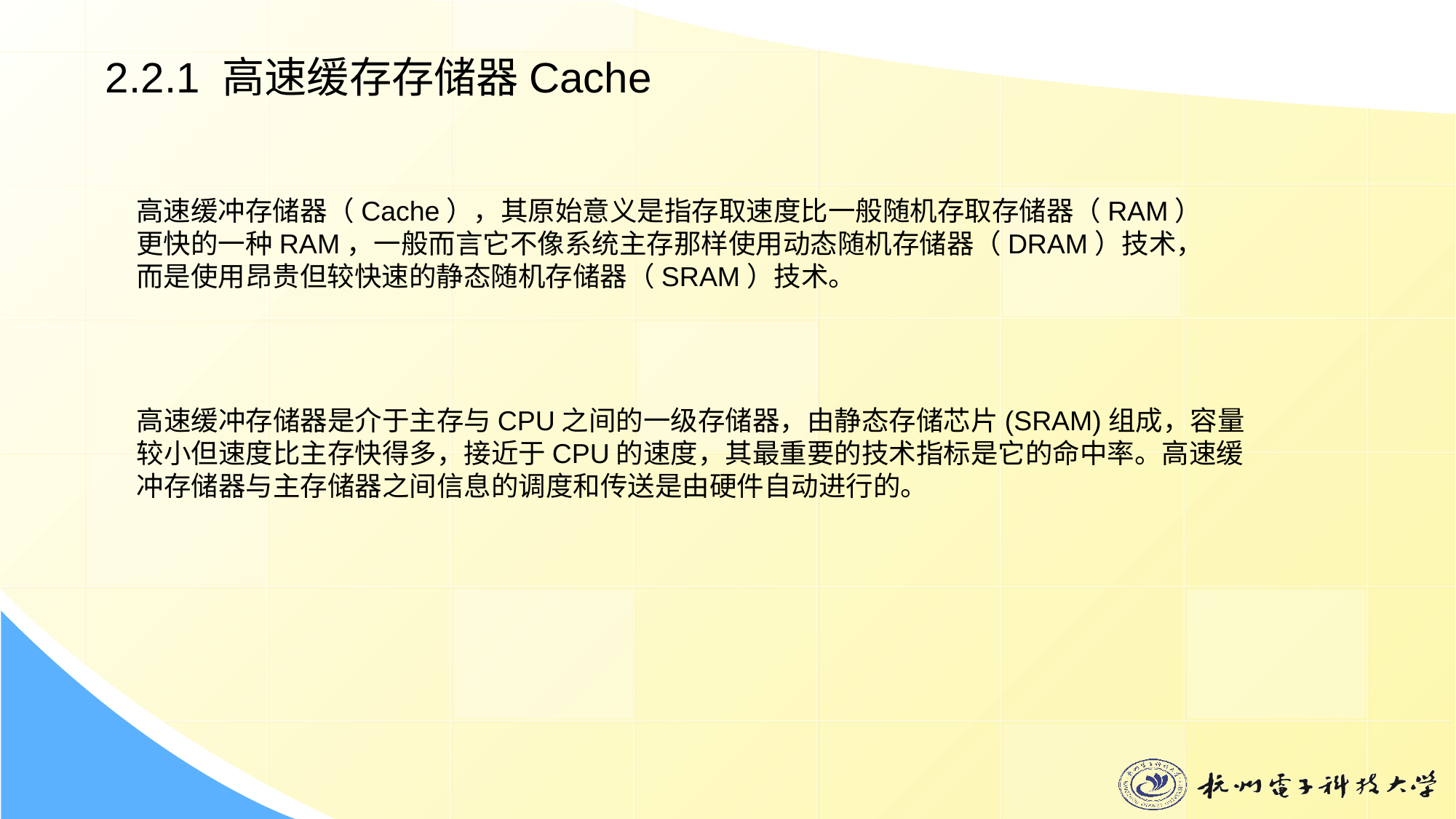

2.2.1 高速缓存存储器Cache
高速缓冲存储器（Cache），其原始意义是指存取速度比一般随机存取存储器（RAM）更快的一种RAM，一般而言它不像系统主存那样使用动态随机存储器（DRAM）技术，而是使用昂贵但较快速的静态随机存储器（SRAM）技术。
高速缓冲存储器是介于主存与CPU之间的一级存储器，由静态存储芯片(SRAM)组成，容量较小但速度比主存快得多，接近于CPU的速度，其最重要的技术指标是它的命中率。高速缓冲存储器与主存储器之间信息的调度和传送是由硬件自动进行的。